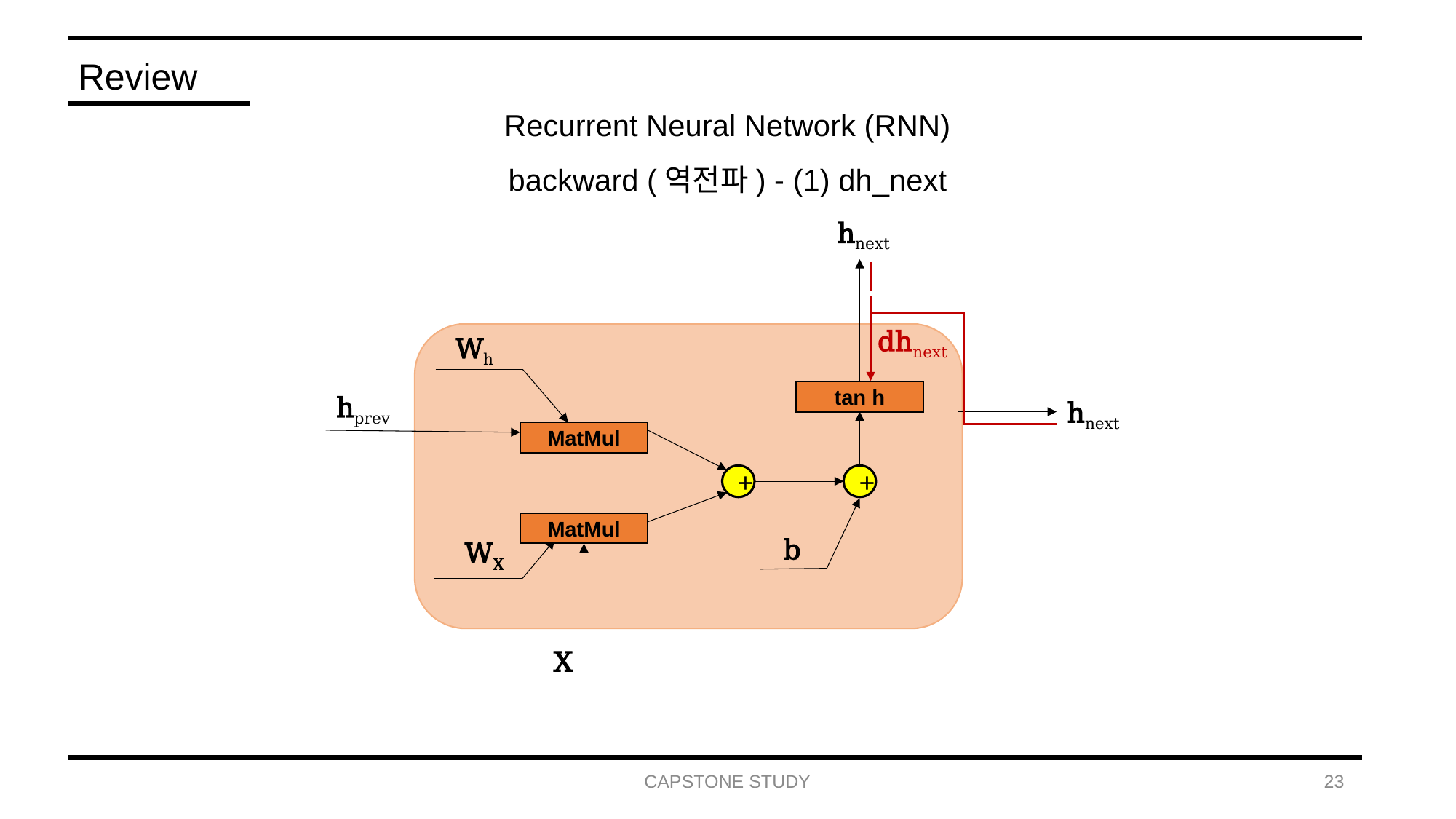

Review
Recurrent Neural Network (RNN)
backward (역전파) - (1) dh_next
hnext

Wh
tan h
hprev
hnext
MatMul
+
+
MatMul
b
WX
X
dhnext
CAPSTONE STUDY
23